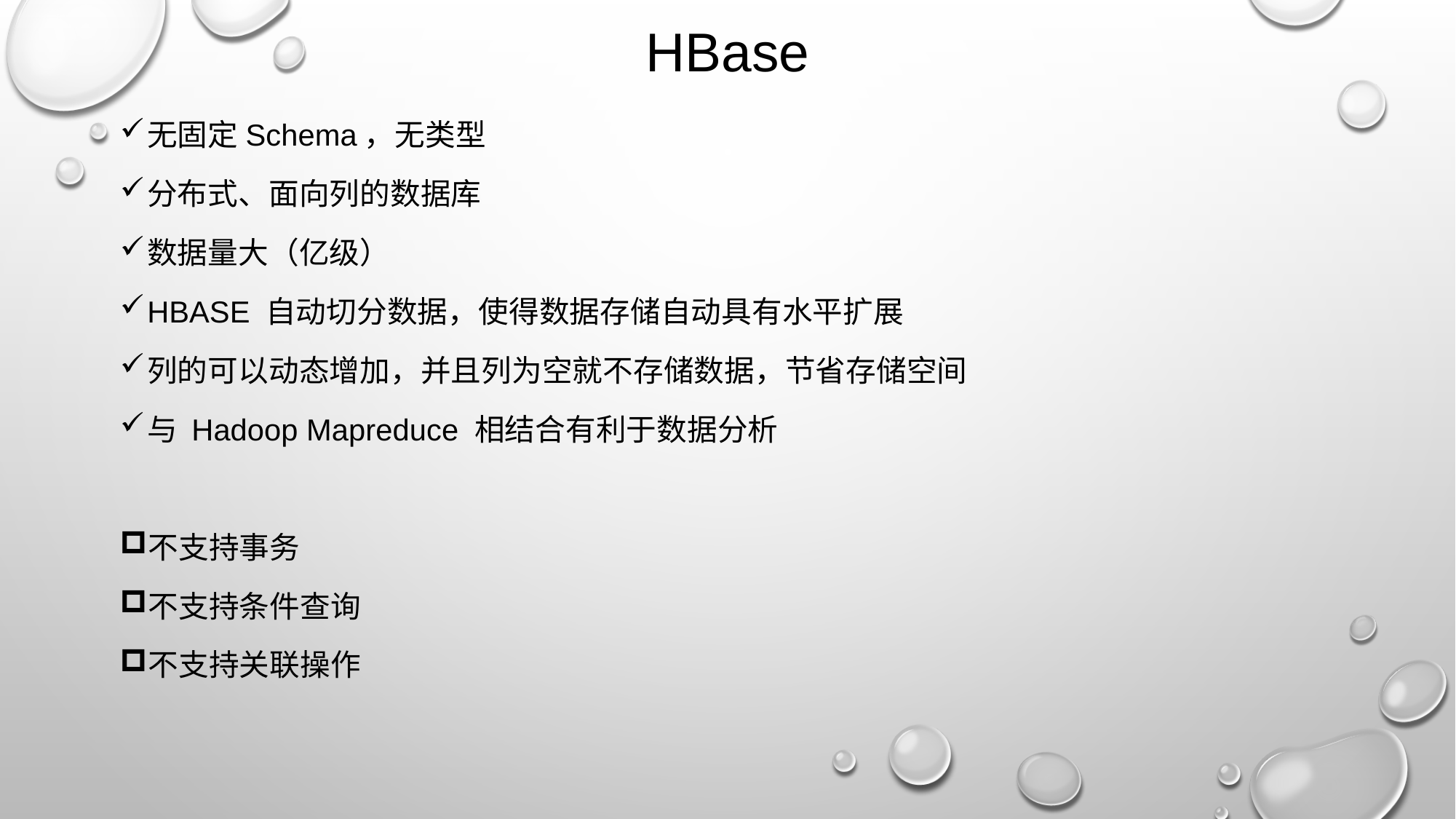

# HBase
无固定Schema，无类型
分布式、面向列的数据库
数据量大（亿级）
Hbase 自动切分数据，使得数据存储自动具有水平扩展
列的可以动态增加，并且列为空就不存储数据，节省存储空间
与 Hadoop Mapreduce 相结合有利于数据分析

不支持事务
不支持条件查询
不支持关联操作